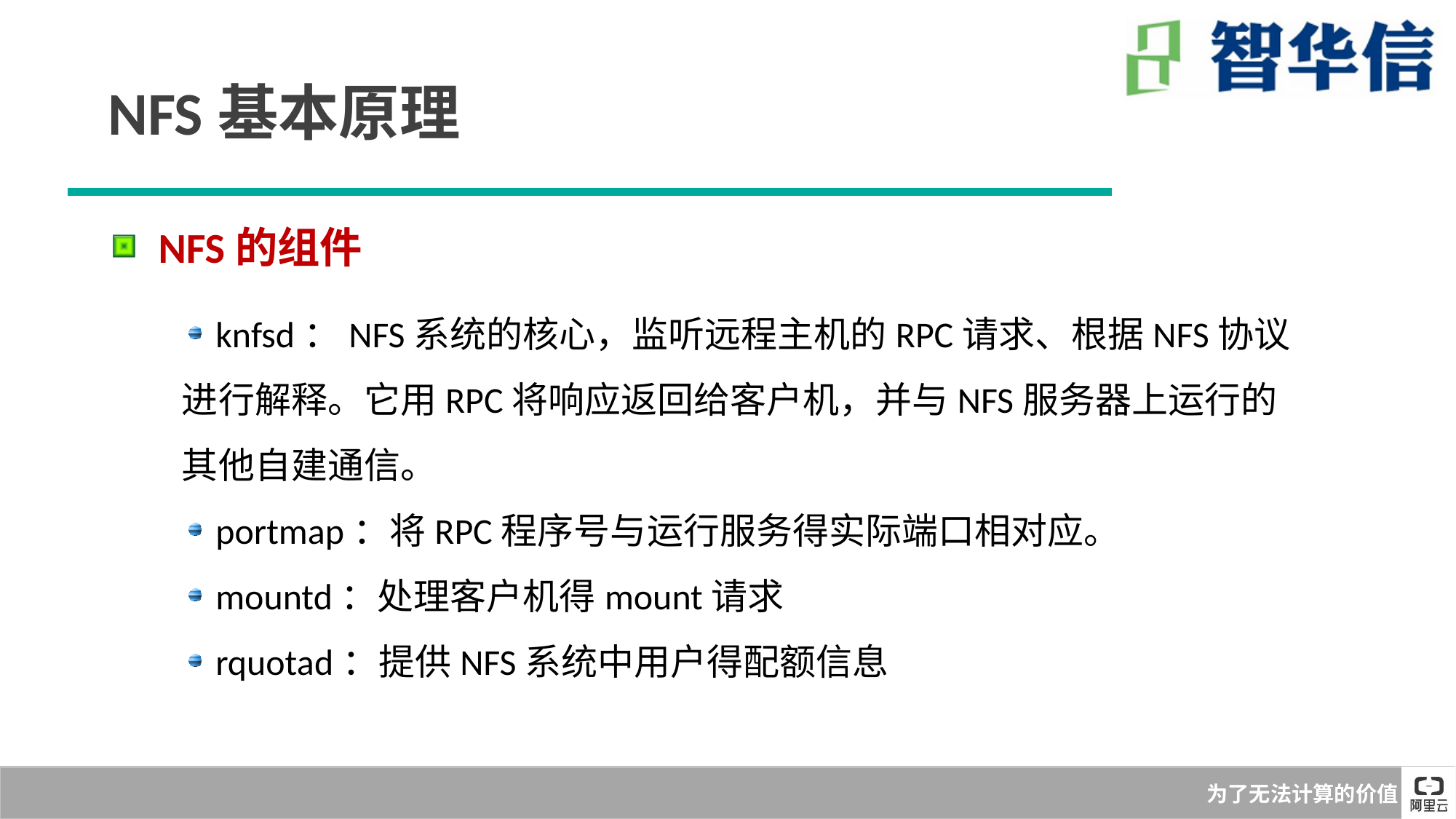

NFS基本原理
  NFS的组件
 knfsd：NFS系统的核心，监听远程主机的RPC请求、根据NFS协议进行解释。它用RPC将响应返回给客户机，并与NFS服务器上运行的其他自建通信。
 portmap：将RPC程序号与运行服务得实际端口相对应。
 mountd：处理客户机得mount请求
 rquotad：提供NFS系统中用户得配额信息